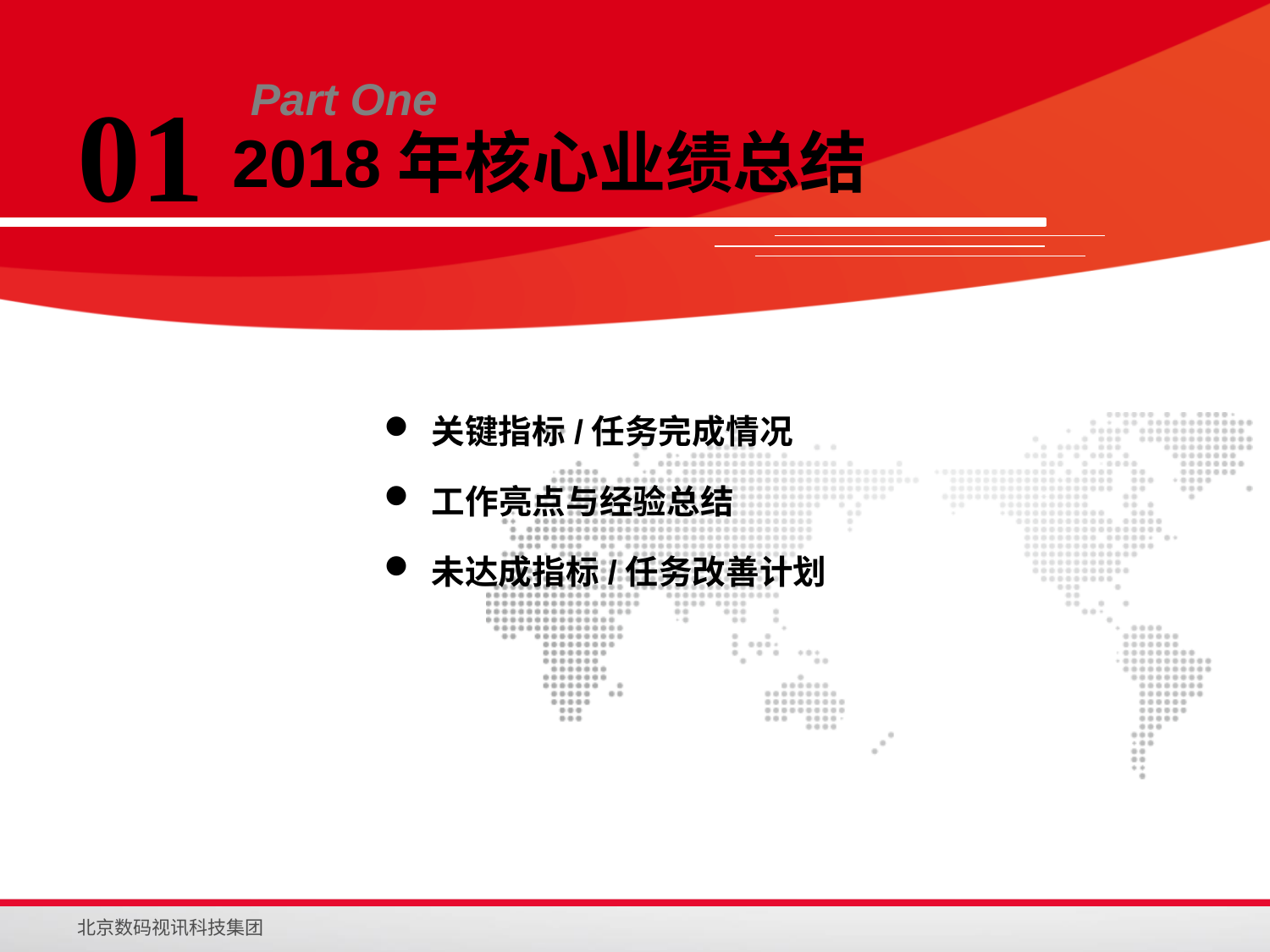

01
Part One
2018年核心业绩总结

关键指标/任务完成情况
工作亮点与经验总结
未达成指标/任务改善计划